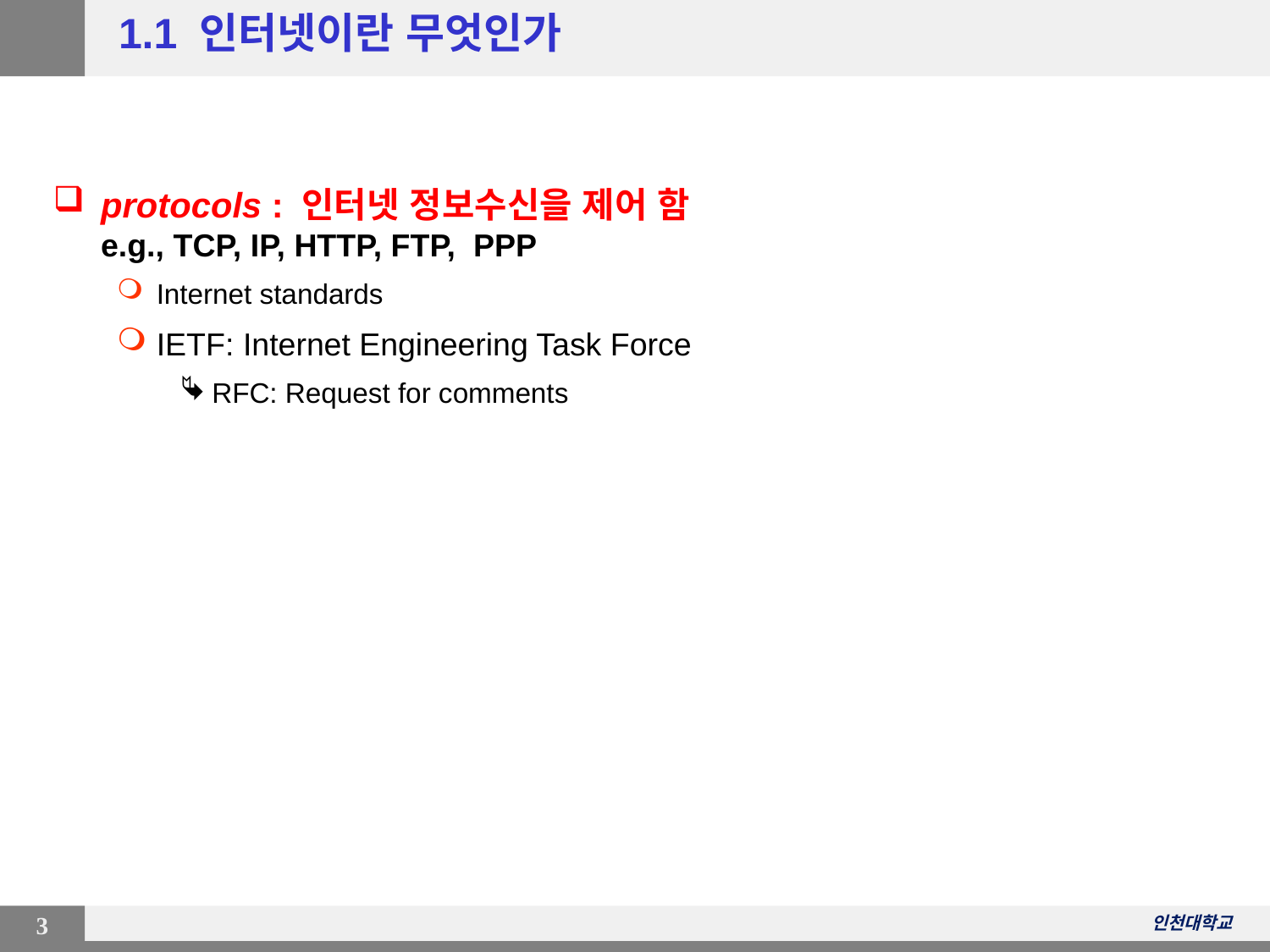

# 1.1 인터넷이란 무엇인가

protocols : 인터넷 정보수신을 제어 함
e.g., TCP, IP, HTTP, FTP,  PPP
Internet standards
IETF: Internet Engineering Task Force
RFC: Request for comments